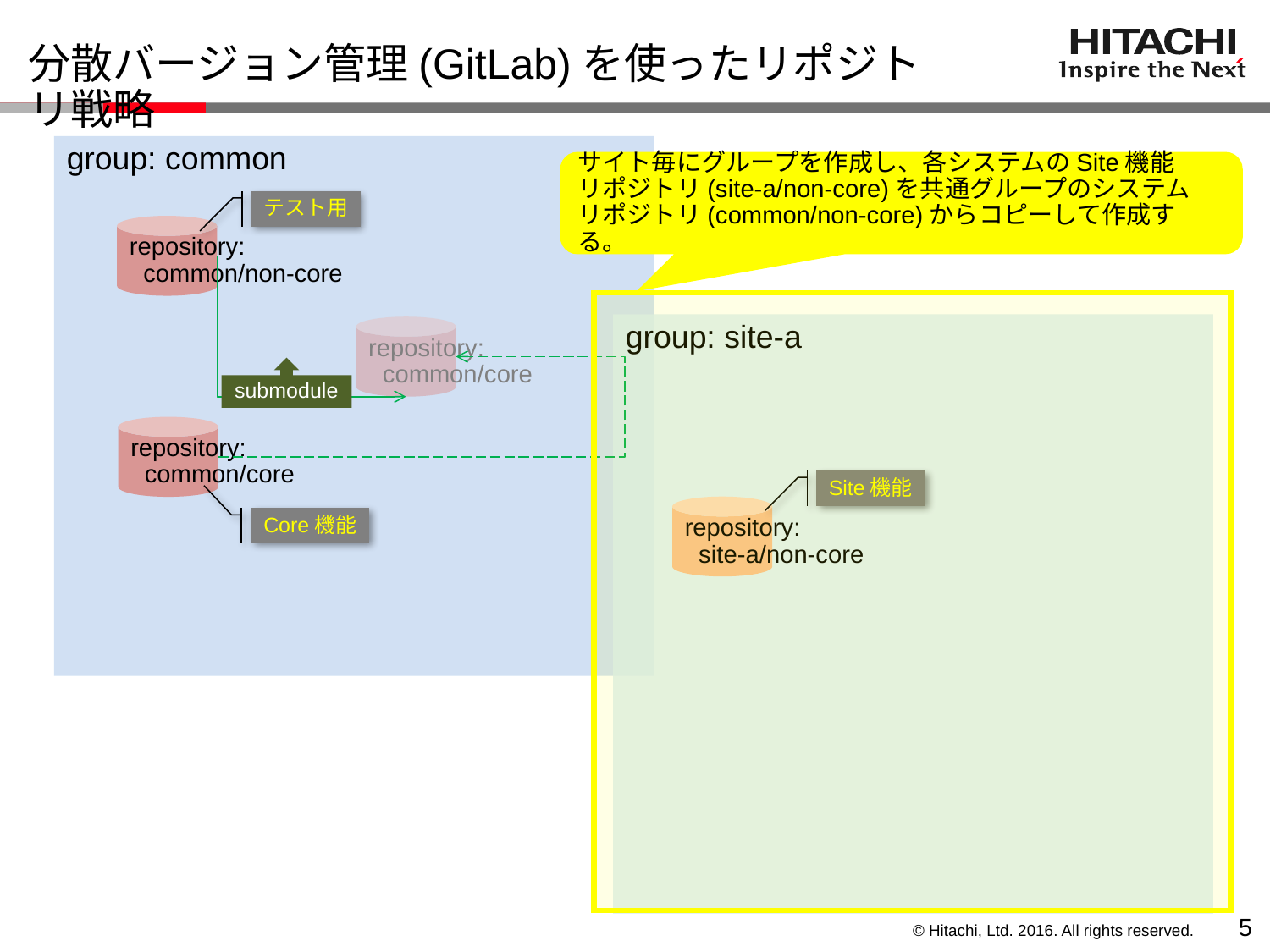

# 分散バージョン管理(GitLab)を使ったリポジトリ戦略
group: common
サイト毎にグループを作成し、各システムのSite機能
リポジトリ(site-a/non-core)を共通グループのシステム
リポジトリ(common/non-core)からコピーして作成する。
テスト用
repository:
  common/non-core

group: site-a
repository:
  common/core
submodule
repository:
  common/core
Site機能
repository:
  site-a/non-core
Core機能
5